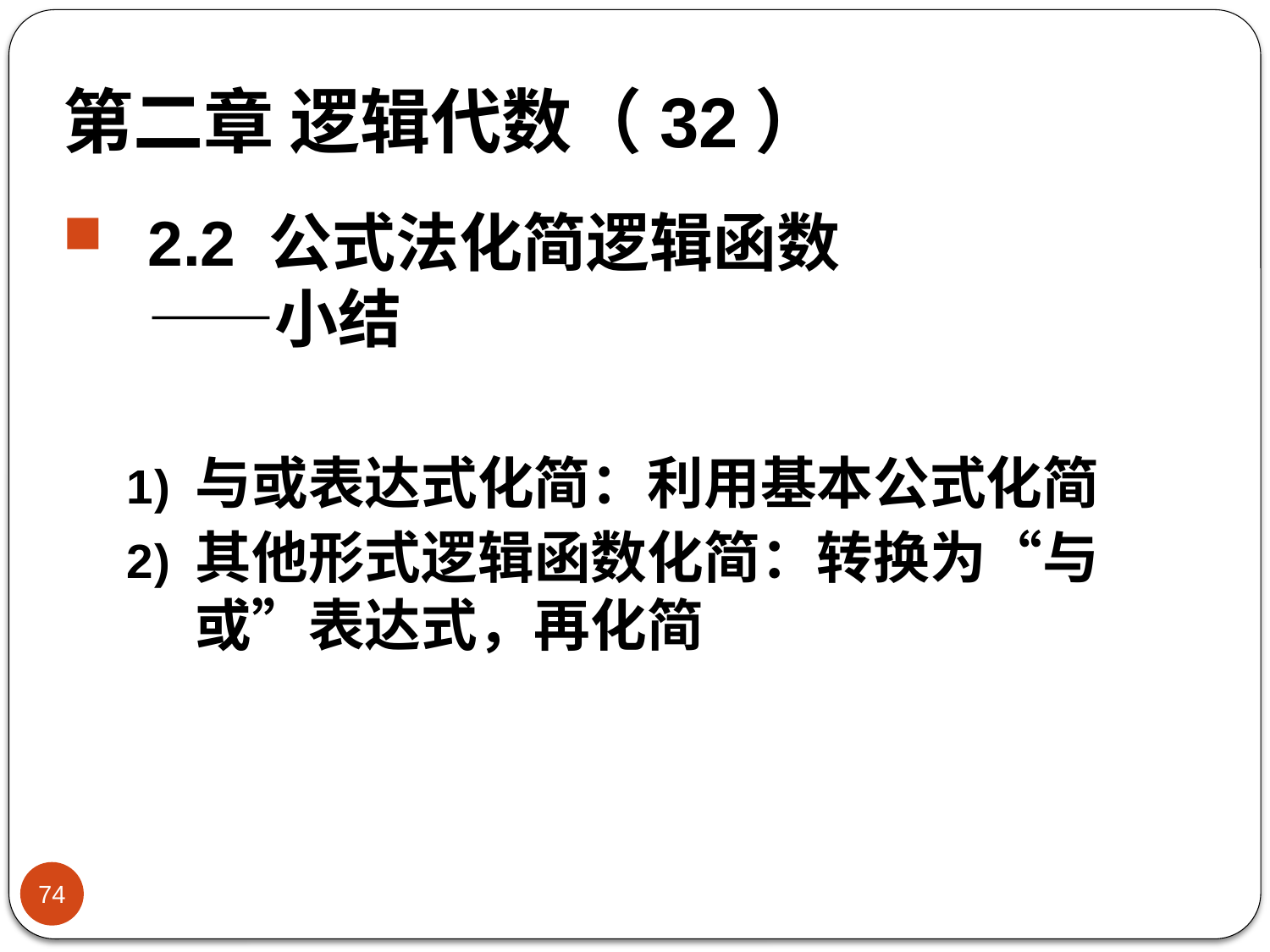

# 第二章 逻辑代数（32）
2.2 公式法化简逻辑函数
——小结

与或表达式化简：利用基本公式化简
其他形式逻辑函数化简：转换为“与或”表达式，再化简
74